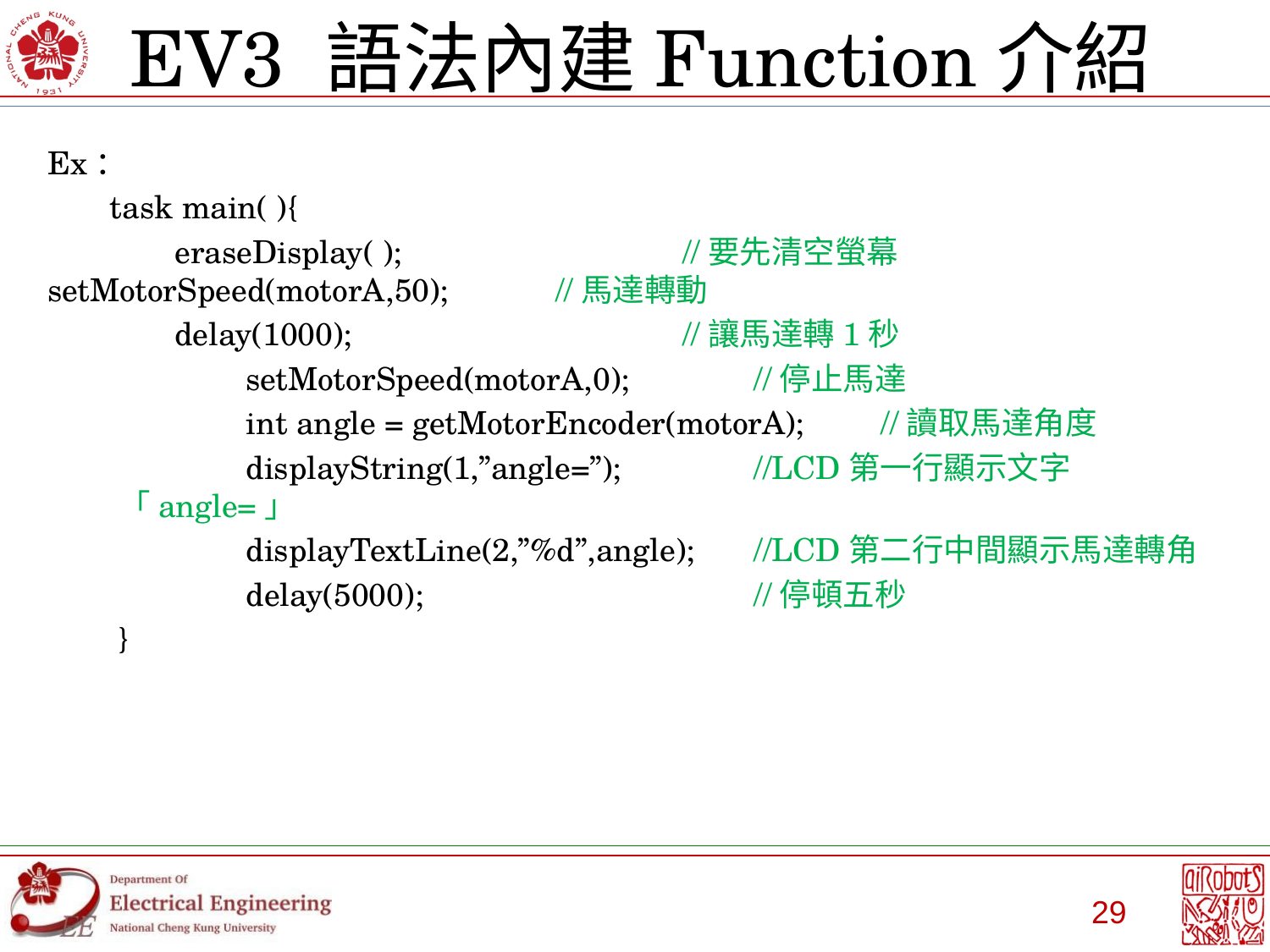

# EV3 語法內建Function介紹
Ex：
       task main( ){
	eraseDisplay( );			//要先清空螢幕	setMotorSpeed(motorA,50);	//馬達轉動
	delay(1000);			//讓馬達轉1秒
		setMotorSpeed(motorA,0); 	//停止馬達
		int angle = getMotorEncoder(motorA);	//讀取馬達角度
		displayString(1,”angle=”);	             	//LCD第一行顯示文字「angle=」
		displayTextLine(2,”%d”,angle);	//LCD第二行中間顯示馬達轉角
		delay(5000);                                    	//停頓五秒
	}